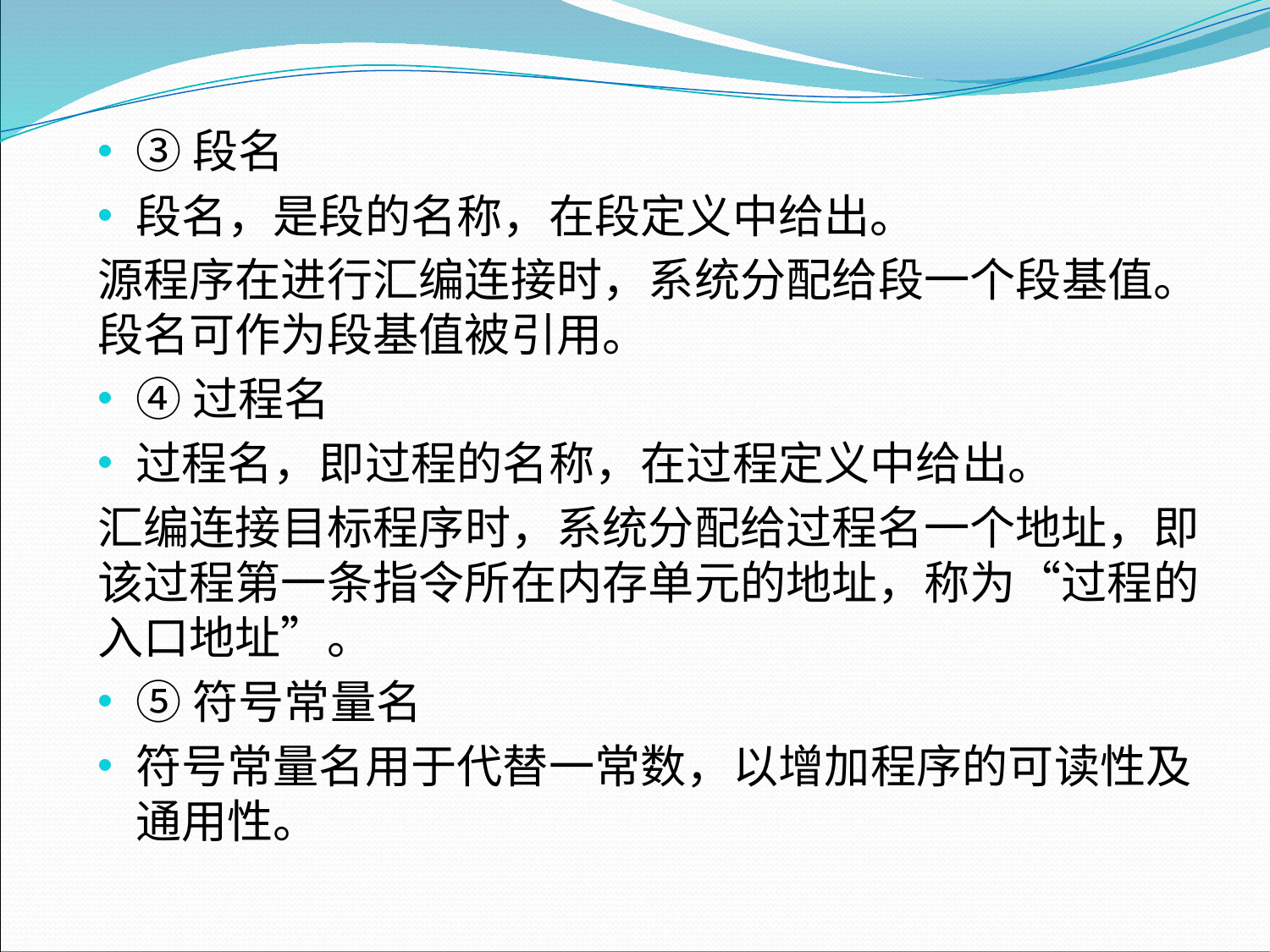

③段名
段名，是段的名称，在段定义中给出。
源程序在进行汇编连接时，系统分配给段一个段基值。段名可作为段基值被引用。
④过程名
过程名，即过程的名称，在过程定义中给出。
汇编连接目标程序时，系统分配给过程名一个地址，即该过程第一条指令所在内存单元的地址，称为“过程的入口地址”。
⑤符号常量名
符号常量名用于代替一常数，以增加程序的可读性及通用性。